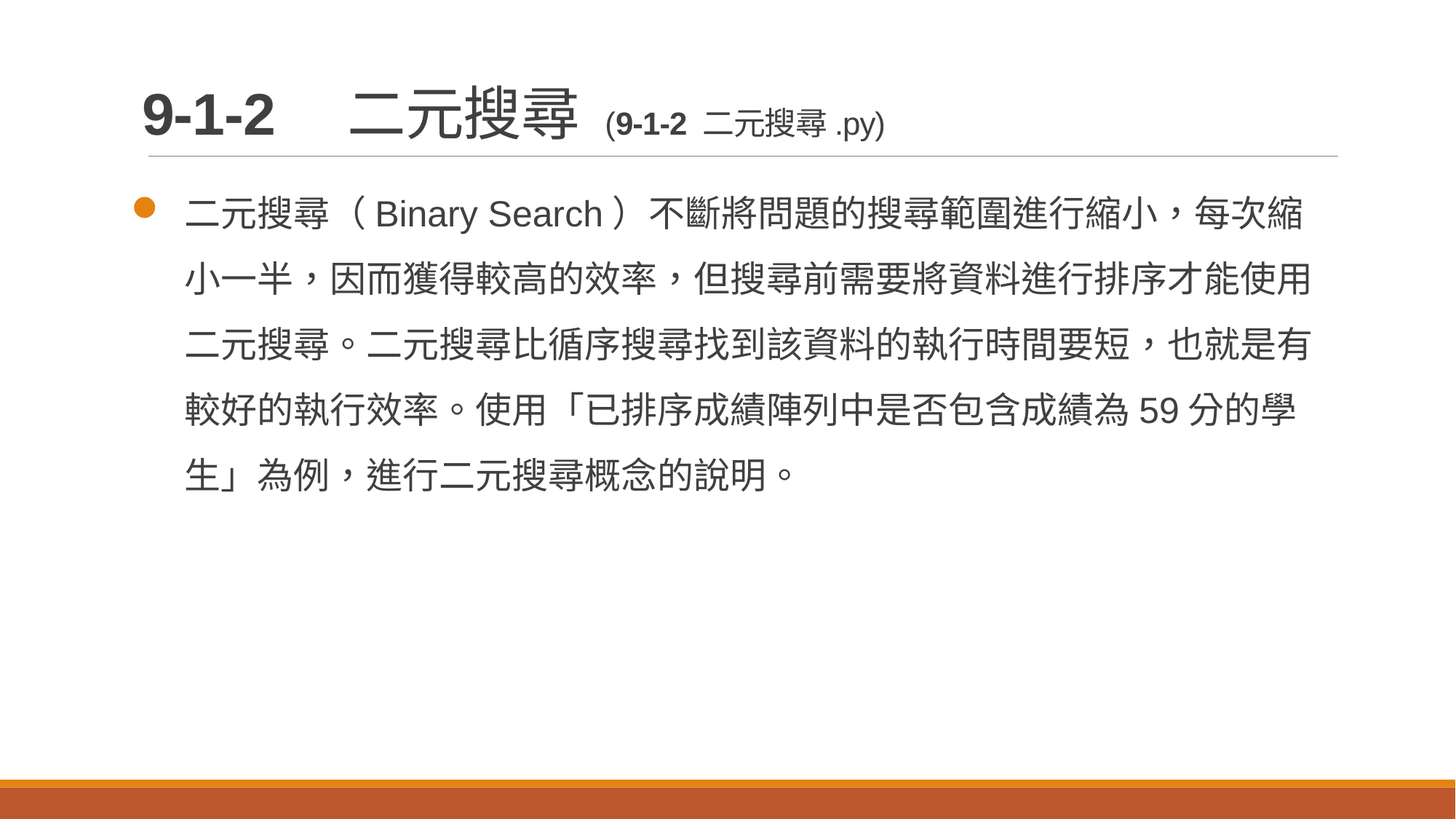

# 9-1-2　二元搜尋 (9-1-2 二元搜尋.py)
二元搜尋（Binary Search）不斷將問題的搜尋範圍進行縮小，每次縮小一半，因而獲得較高的效率，但搜尋前需要將資料進行排序才能使用二元搜尋。二元搜尋比循序搜尋找到該資料的執行時間要短，也就是有較好的執行效率。使用「已排序成績陣列中是否包含成績為59分的學生」為例，進行二元搜尋概念的說明。